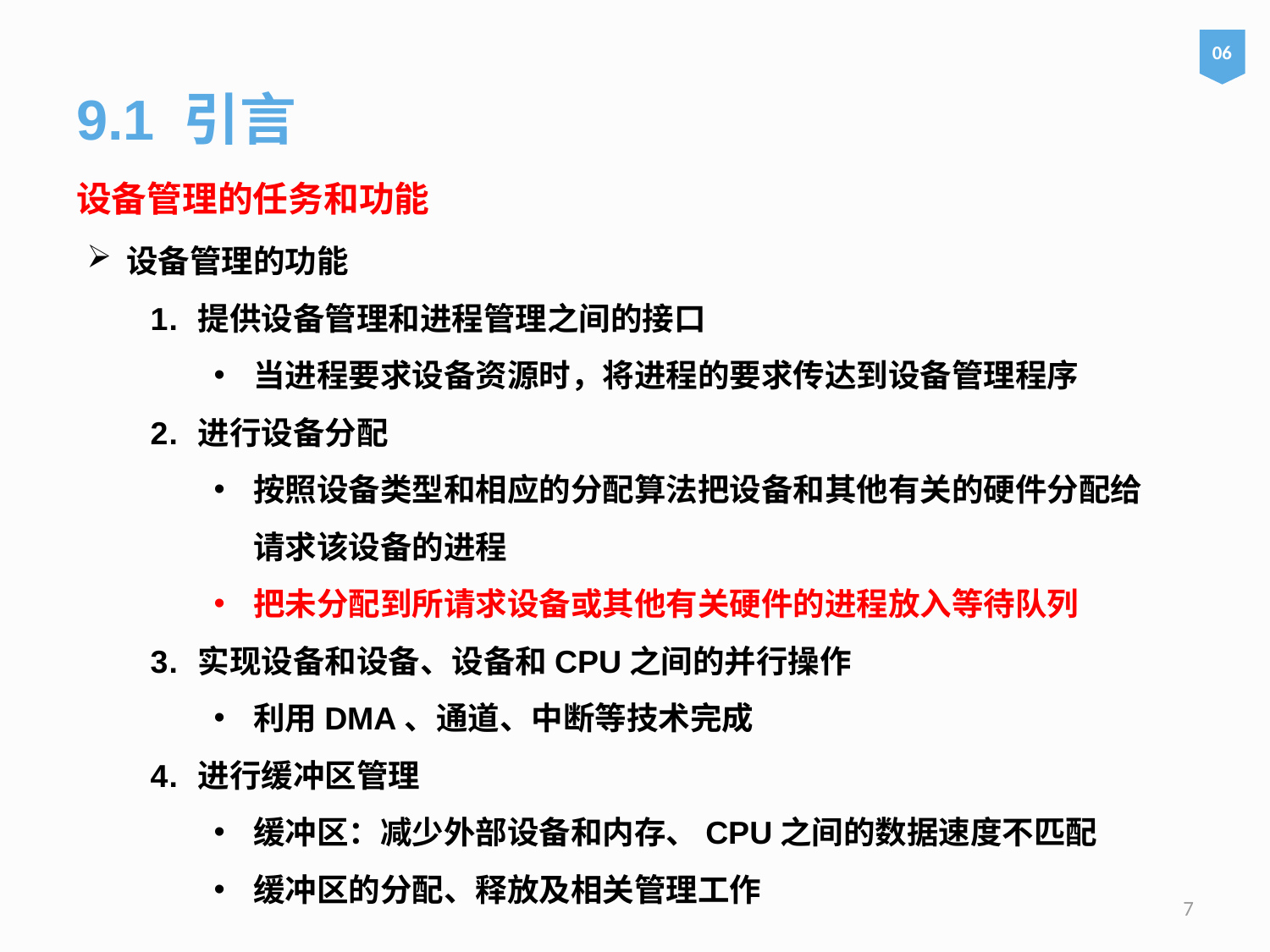

06
9.1 引言
设备管理的任务和功能
设备管理的功能
提供设备管理和进程管理之间的接口
当进程要求设备资源时，将进程的要求传达到设备管理程序
进行设备分配
按照设备类型和相应的分配算法把设备和其他有关的硬件分配给请求该设备的进程
把未分配到所请求设备或其他有关硬件的进程放入等待队列
实现设备和设备、设备和CPU之间的并行操作
利用DMA、通道、中断等技术完成
进行缓冲区管理
缓冲区：减少外部设备和内存、CPU之间的数据速度不匹配
缓冲区的分配、释放及相关管理工作
7